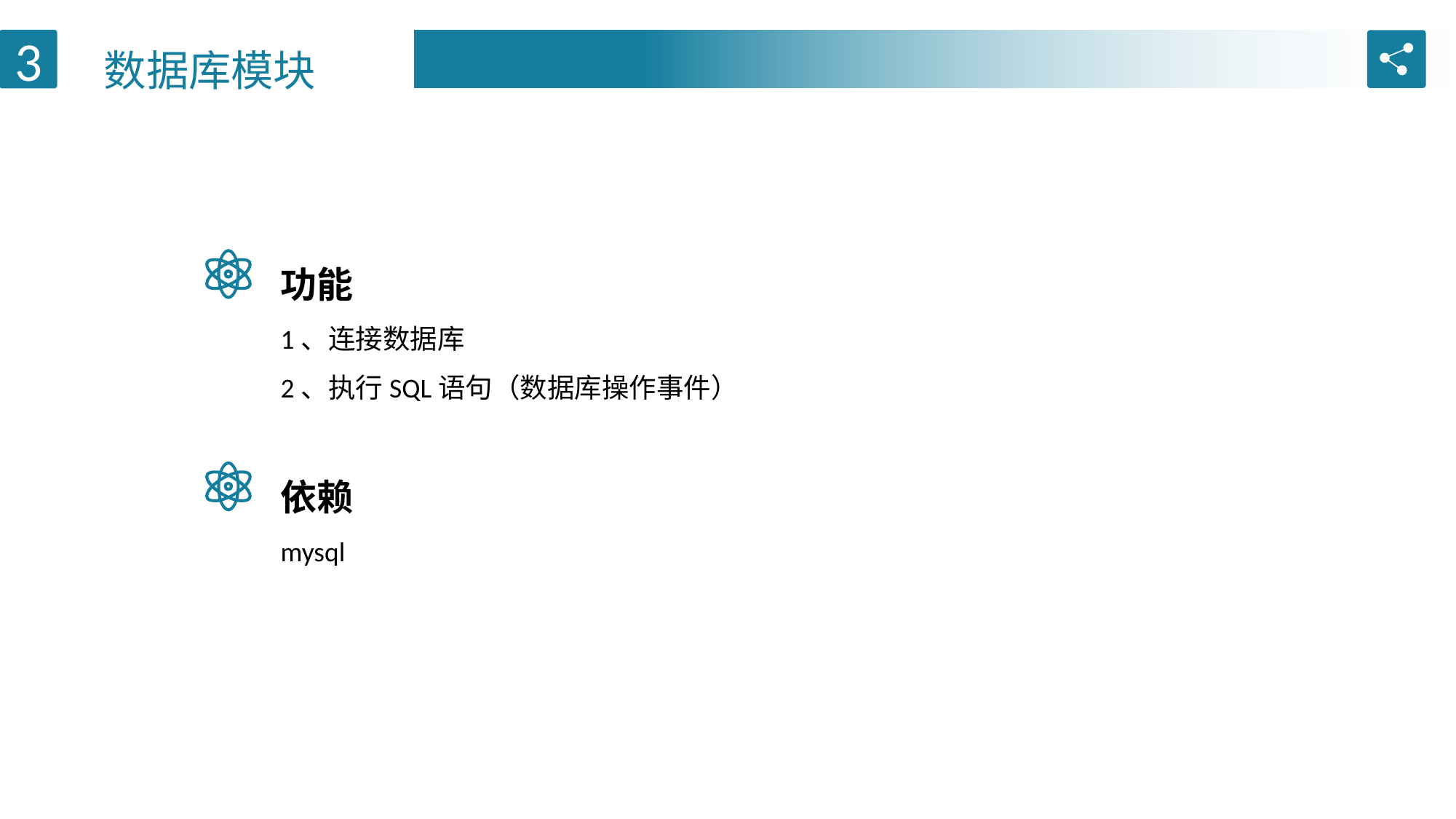

数据库模块
3

功能
1、连接数据库
2、执行SQL语句（数据库操作事件）

依赖
mysql